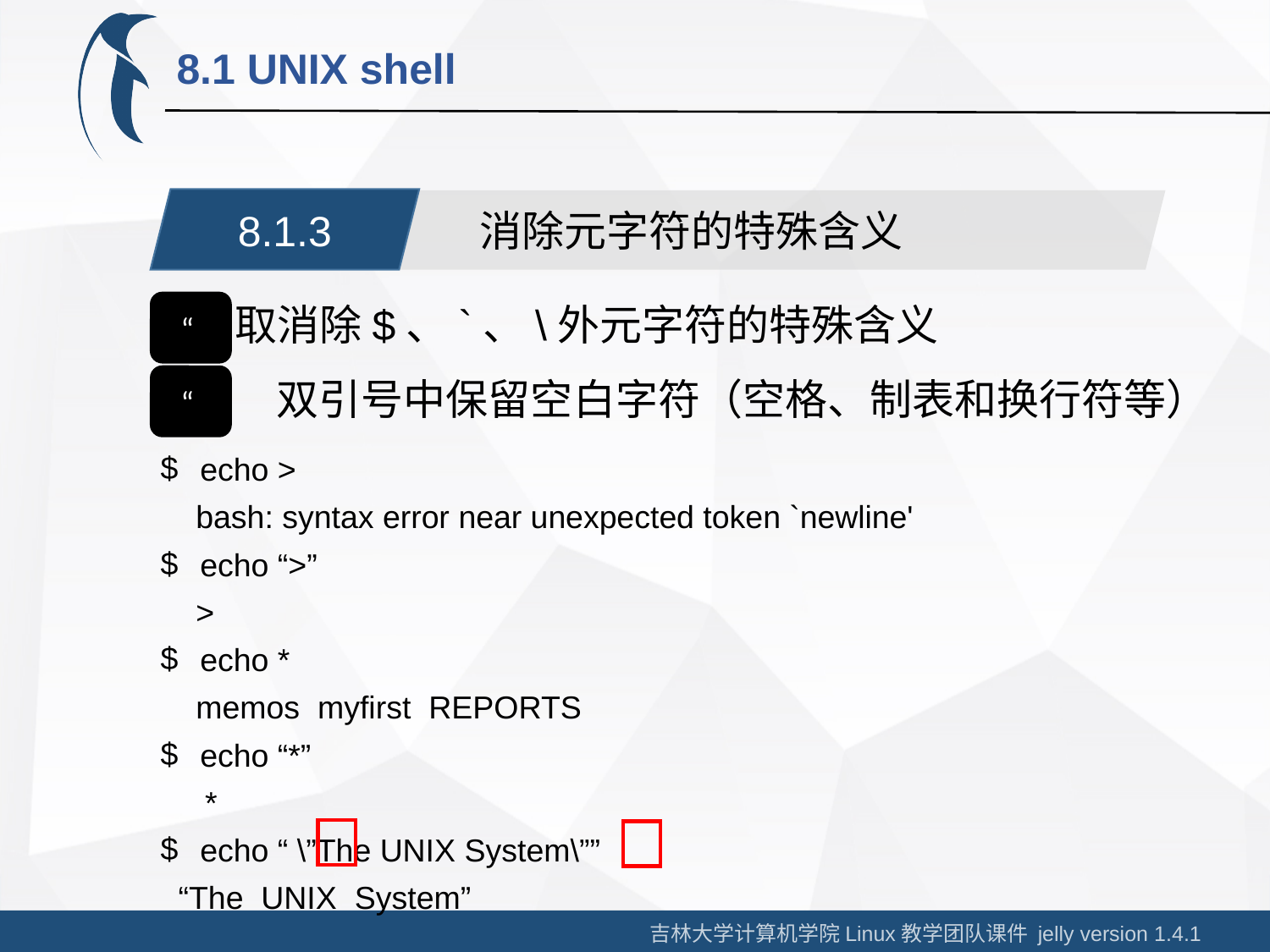

8.1 UNIX shell
8.1.3
消除元字符的特殊含义
取消除$、`、\外元字符的特殊含义
“
“
双引号中保留空白字符（空格、制表和换行符等）
echo >
    bash: syntax error near unexpected token `newline'
echo “>”
    >
echo *
    memos  myfirst  REPORTS
echo “*”
     *
echo “ \”The UNIX System\””
  “The  UNIX  System”